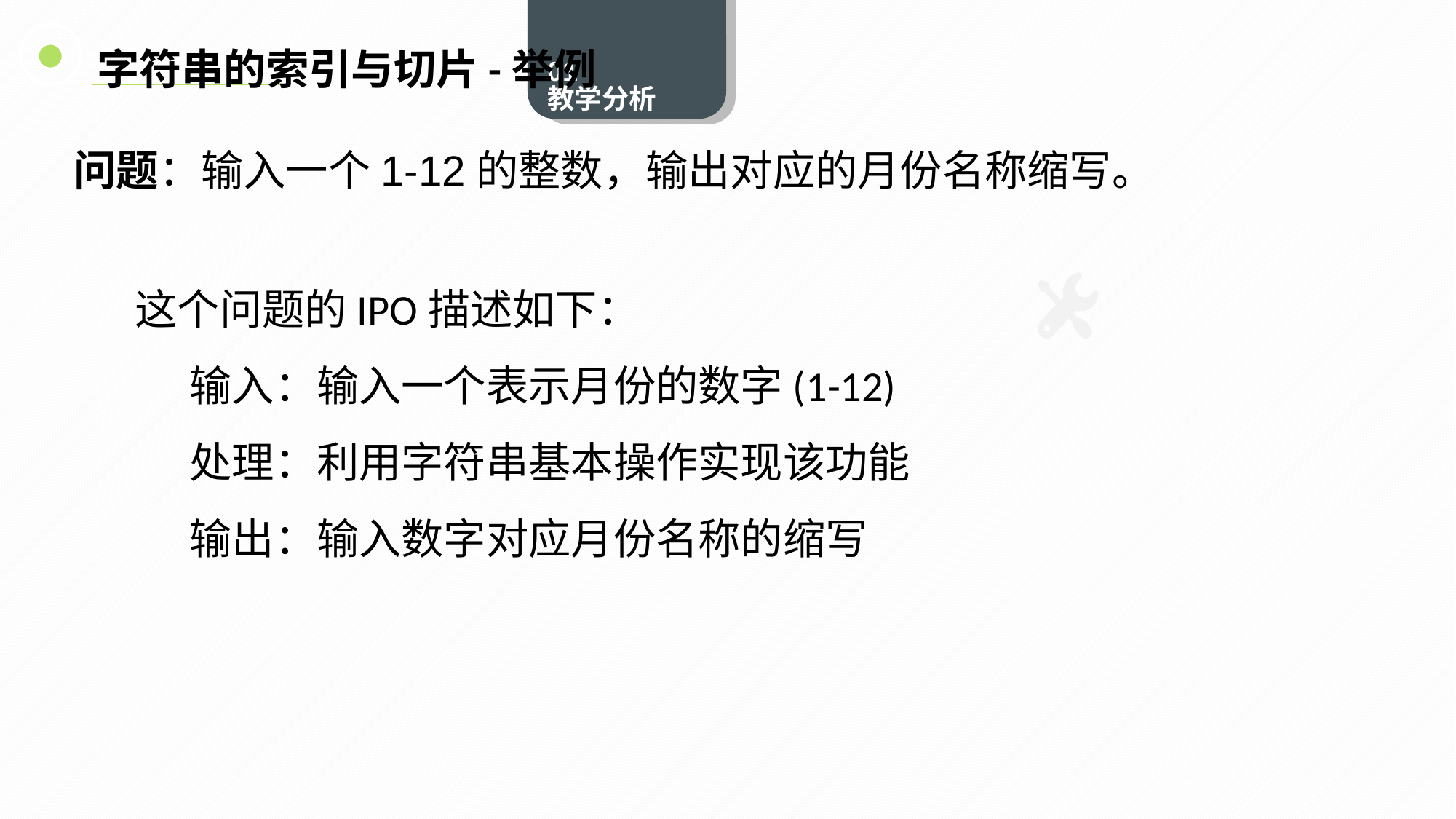

字符串的索引与切片-举例

问题：输入一个1-12的整数，输出对应的月份名称缩写。
这个问题的IPO描述如下：
输入：输入一个表示月份的数字(1-12)
处理：利用字符串基本操作实现该功能
输出：输入数字对应月份名称的缩写